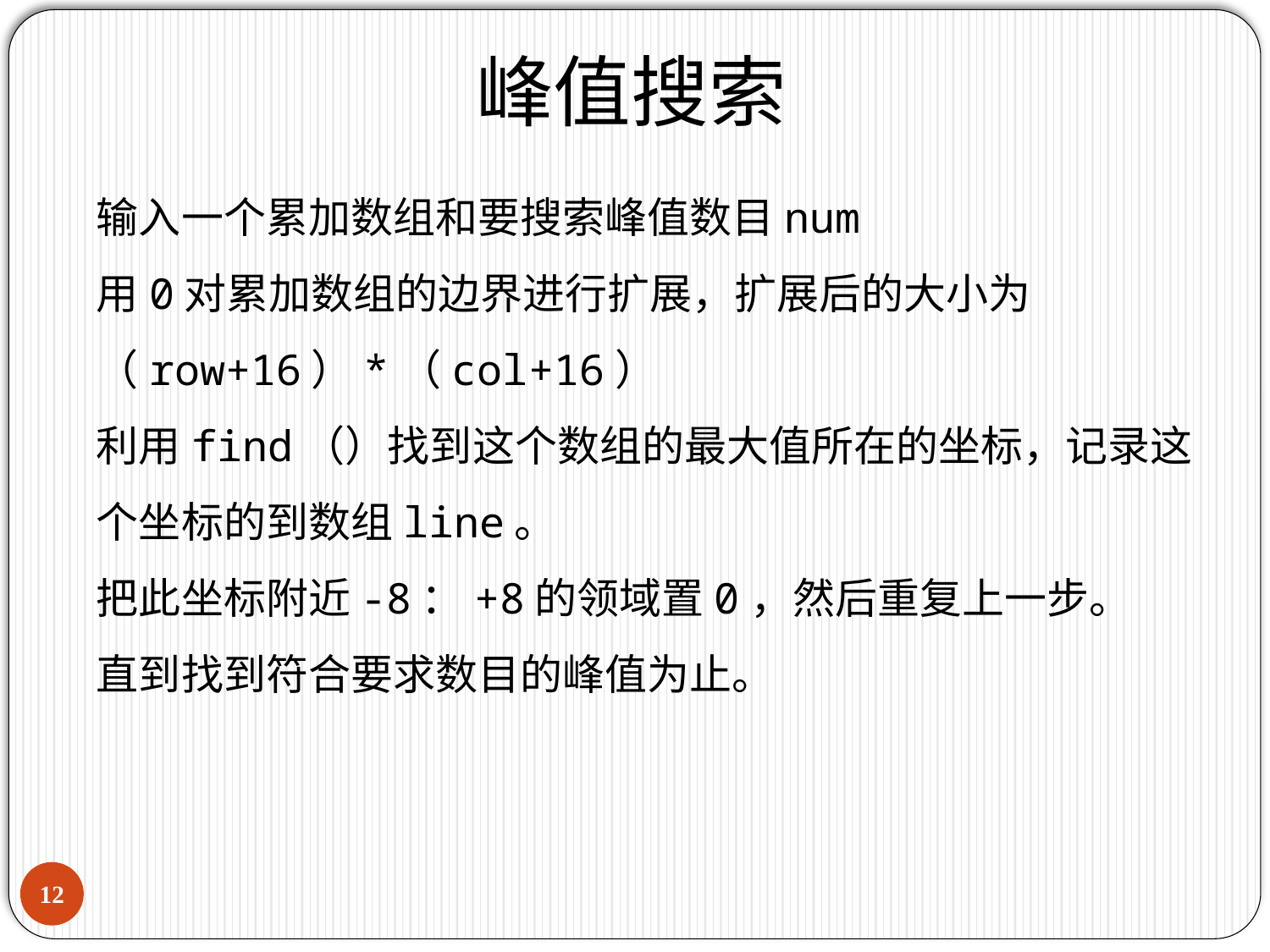

峰值搜索
输入一个累加数组和要搜索峰值数目num
用0对累加数组的边界进行扩展，扩展后的大小为
（row+16）*（col+16）
利用find（）找到这个数组的最大值所在的坐标，记录这个坐标的到数组line。
把此坐标附近-8：+8的领域置0，然后重复上一步。
直到找到符合要求数目的峰值为止。
12